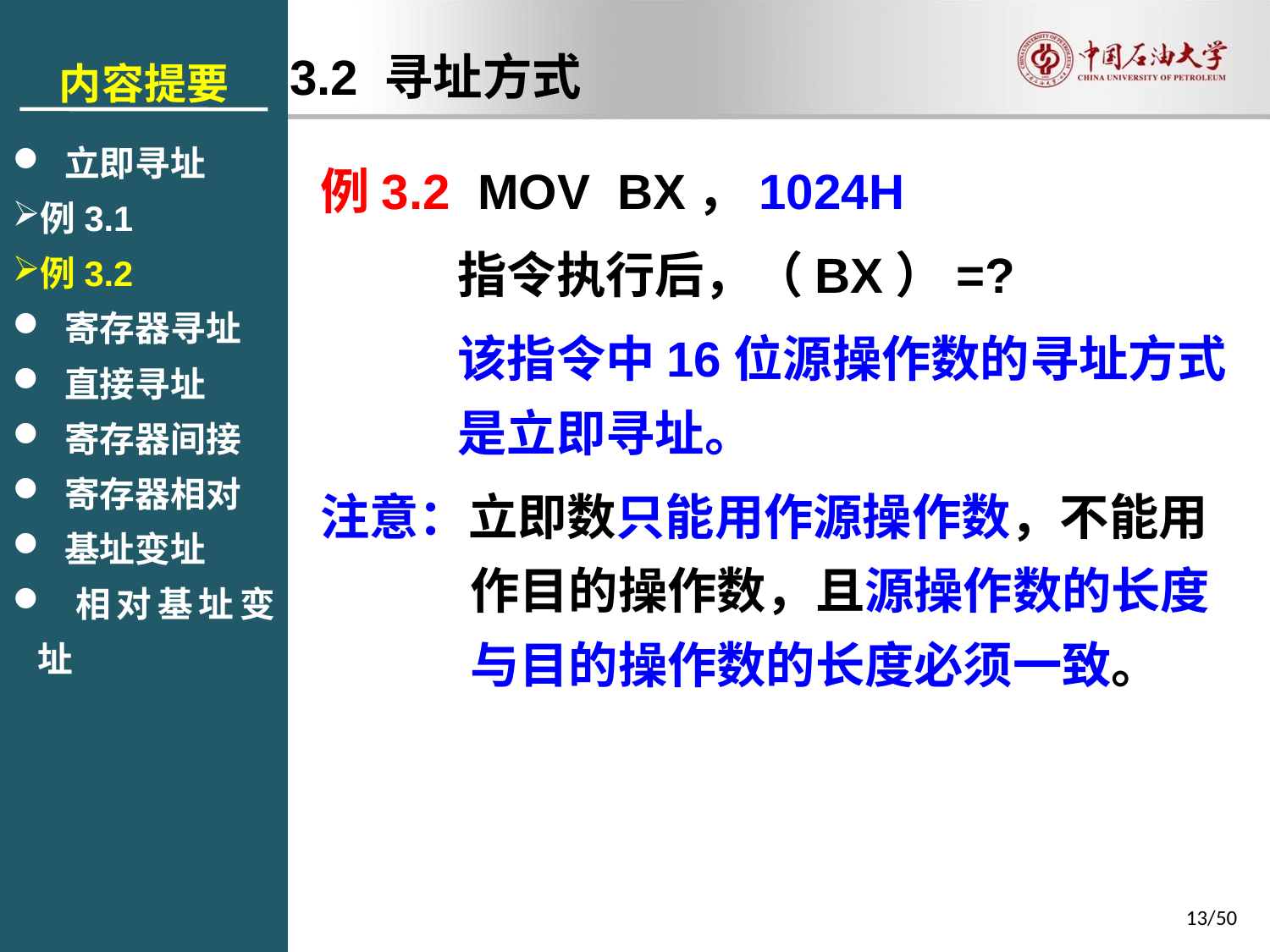

内容提要
 立即寻址
例3.1
例3.2
 寄存器寻址
 直接寻址
 寄存器间接
 寄存器相对
 基址变址
 相对基址变址

3.2 寻址方式
例3.2  MOV  BX，1024H
指令执行后，（BX）=?
该指令中16位源操作数的寻址方式是立即寻址。
注意：立即数只能用作源操作数，不能用作目的操作数，且源操作数的长度与目的操作数的长度必须一致。
13/50